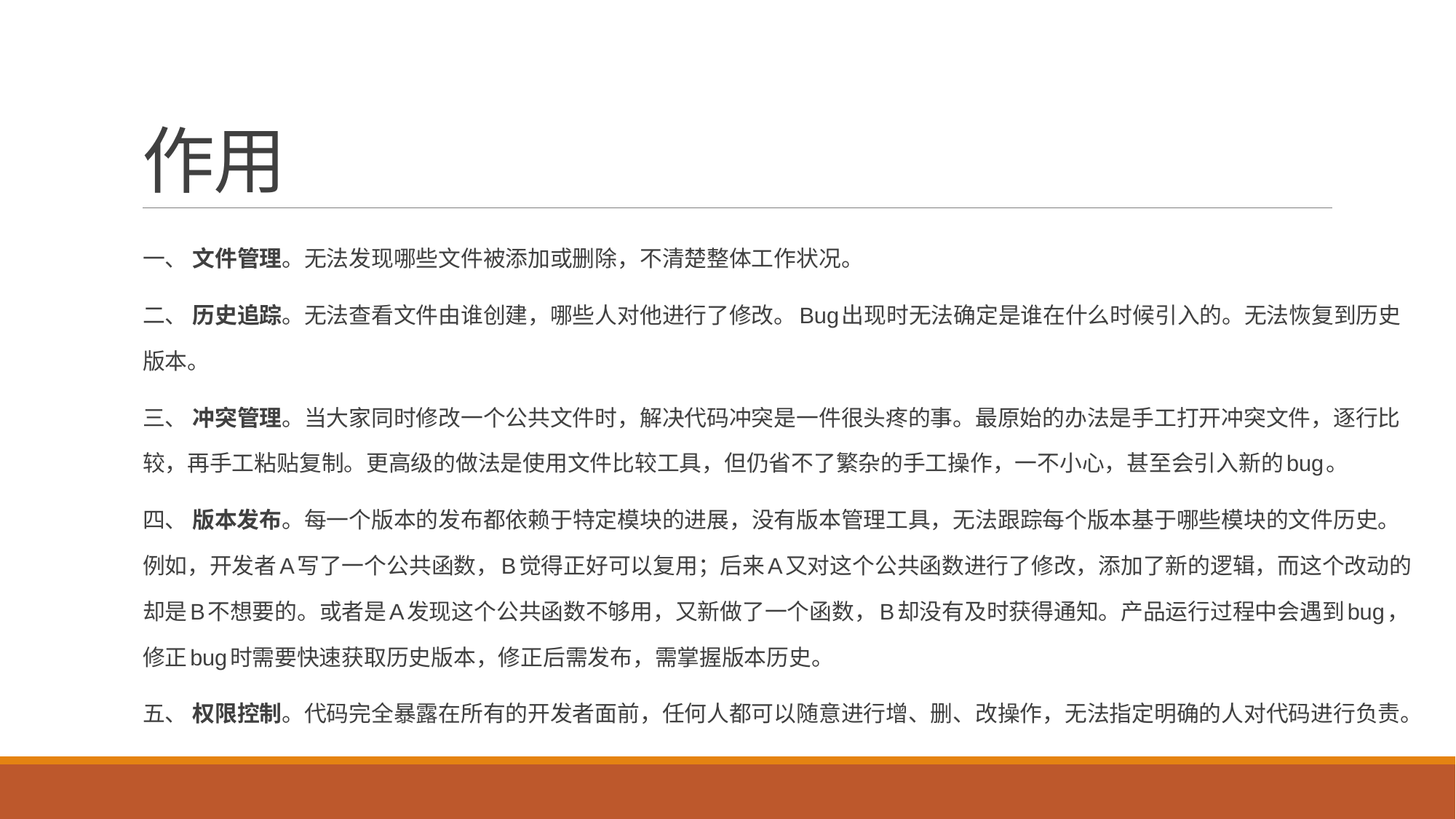

# 作用
一、 文件管理。无法发现哪些文件被添加或删除，不清楚整体工作状况。
二、 历史追踪。无法查看文件由谁创建，哪些人对他进行了修改。Bug出现时无法确定是谁在什么时候引入的。无法恢复到历史版本。
三、 冲突管理。当大家同时修改一个公共文件时，解决代码冲突是一件很头疼的事。最原始的办法是手工打开冲突文件，逐行比较，再手工粘贴复制。更高级的做法是使用文件比较工具，但仍省不了繁杂的手工操作，一不小心，甚至会引入新的bug。
四、 版本发布。每一个版本的发布都依赖于特定模块的进展，没有版本管理工具，无法跟踪每个版本基于哪些模块的文件历史。例如，开发者A写了一个公共函数，B觉得正好可以复用；后来A又对这个公共函数进行了修改，添加了新的逻辑，而这个改动的却是B不想要的。或者是A发现这个公共函数不够用，又新做了一个函数，B却没有及时获得通知。产品运行过程中会遇到bug，修正bug时需要快速获取历史版本，修正后需发布，需掌握版本历史。
五、 权限控制。代码完全暴露在所有的开发者面前，任何人都可以随意进行增、删、改操作，无法指定明确的人对代码进行负责。